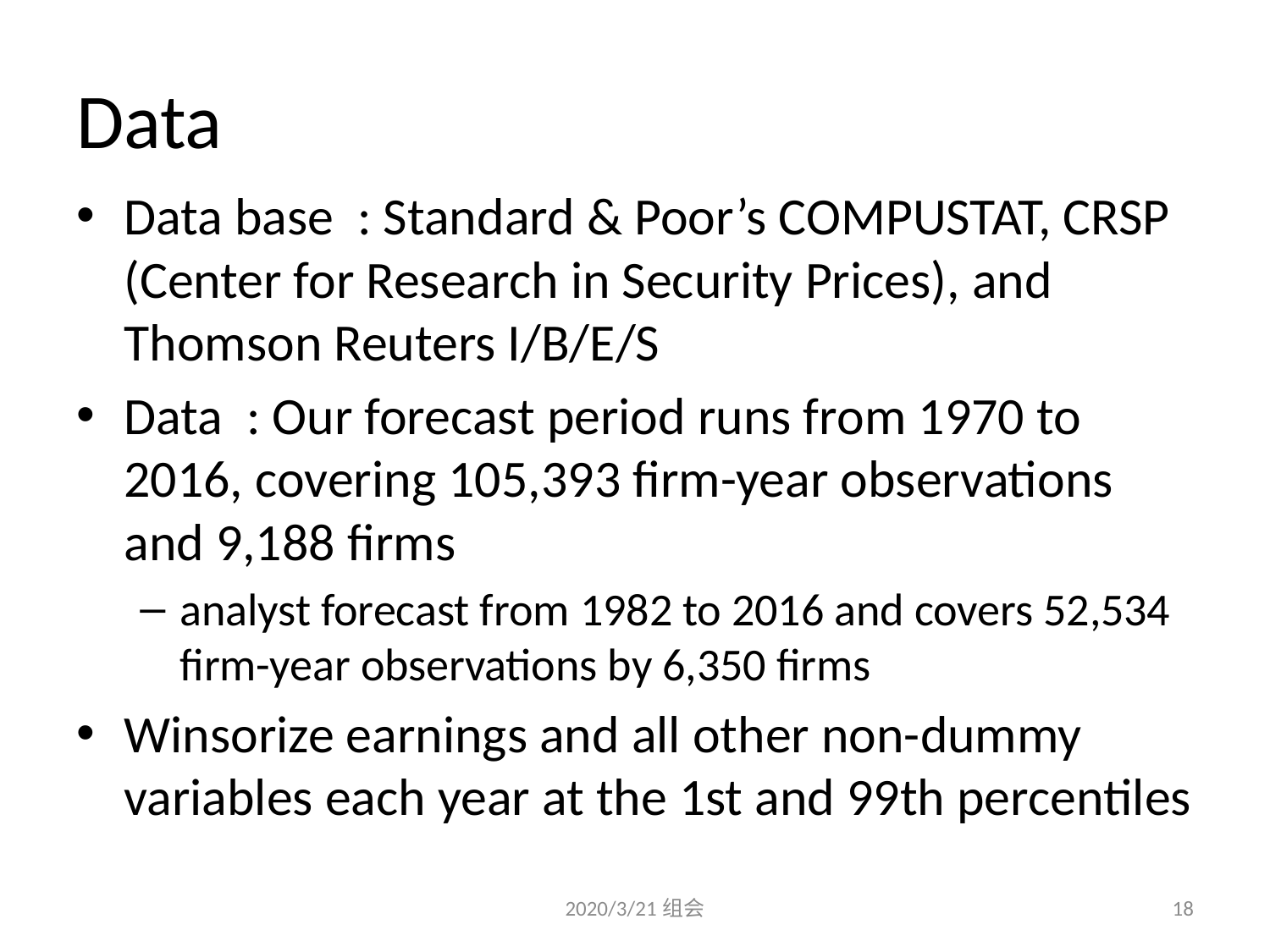

# Data
Data base  : Standard & Poor’s COMPUSTAT, CRSP (Center for Research in Security Prices), and Thomson Reuters I/B/E/S
Data  : Our forecast period runs from 1970 to 2016, covering 105,393 firm-year observations and 9,188 firms
analyst forecast from 1982 to 2016 and covers 52,534 firm-year observations by 6,350 firms
Winsorize earnings and all other non-dummy variables each year at the 1st and 99th percentiles
2020/3/21组会
18